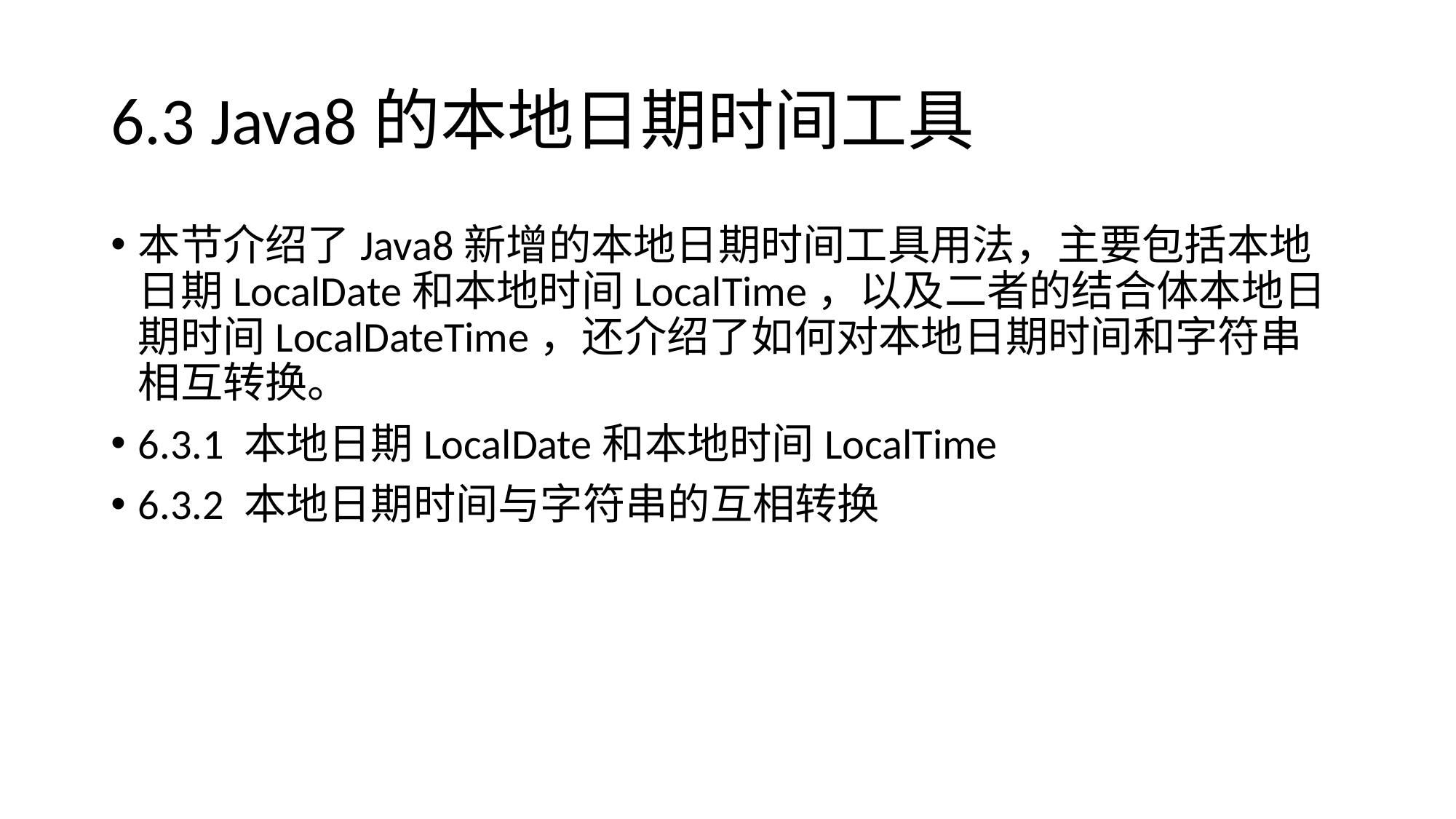

# 6.3 Java8的本地日期时间工具
本节介绍了Java8新增的本地日期时间工具用法，主要包括本地日期LocalDate和本地时间LocalTime，以及二者的结合体本地日期时间LocalDateTime，还介绍了如何对本地日期时间和字符串相互转换。
6.3.1 本地日期LocalDate和本地时间LocalTime
6.3.2 本地日期时间与字符串的互相转换